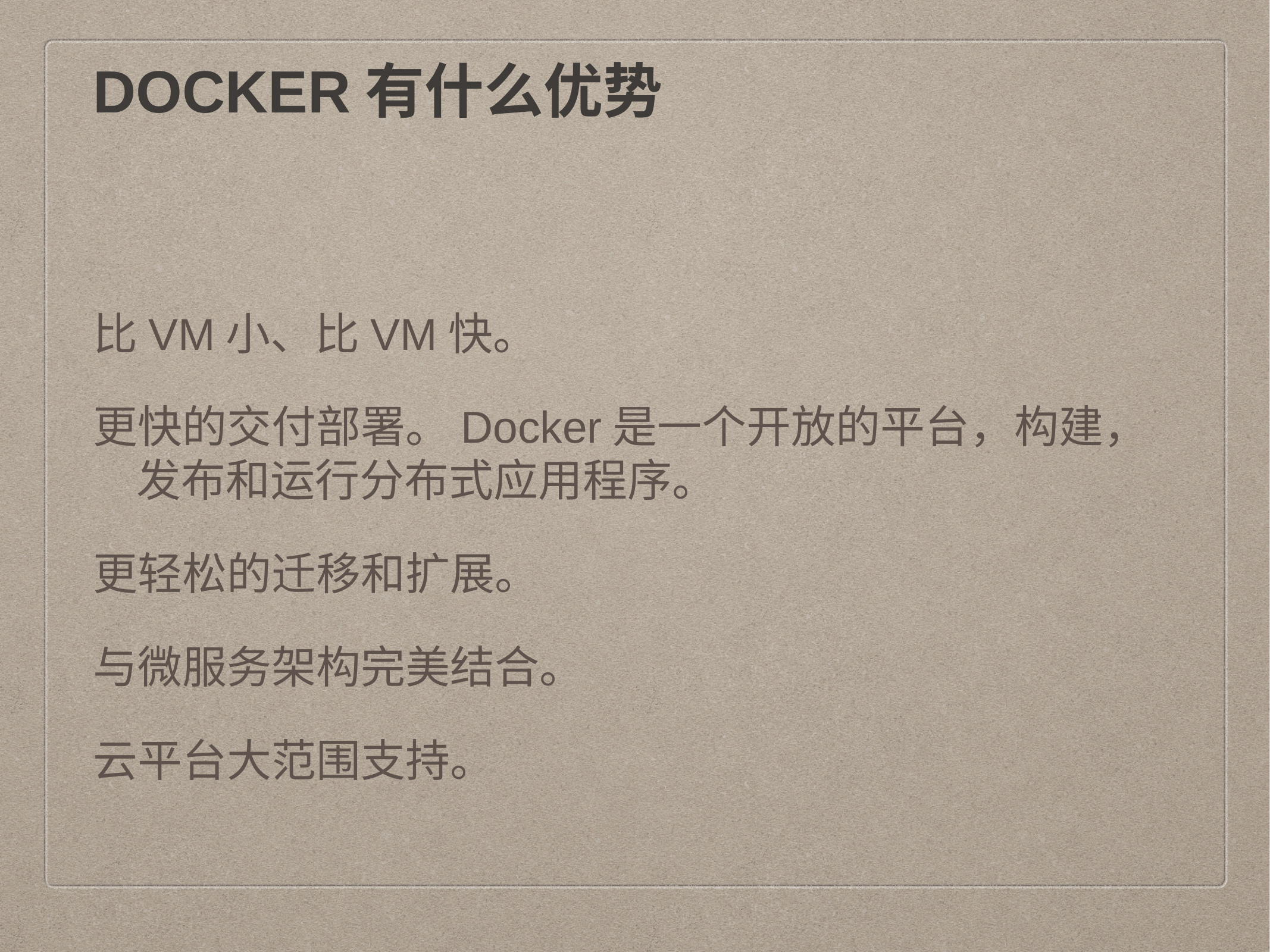

# DOCKER有什么优势
比VM小、比VM快。
更快的交付部署。Docker是一个开放的平台，构建，发布和运行分布式应用程序。
更轻松的迁移和扩展。
与微服务架构完美结合。
云平台大范围支持。